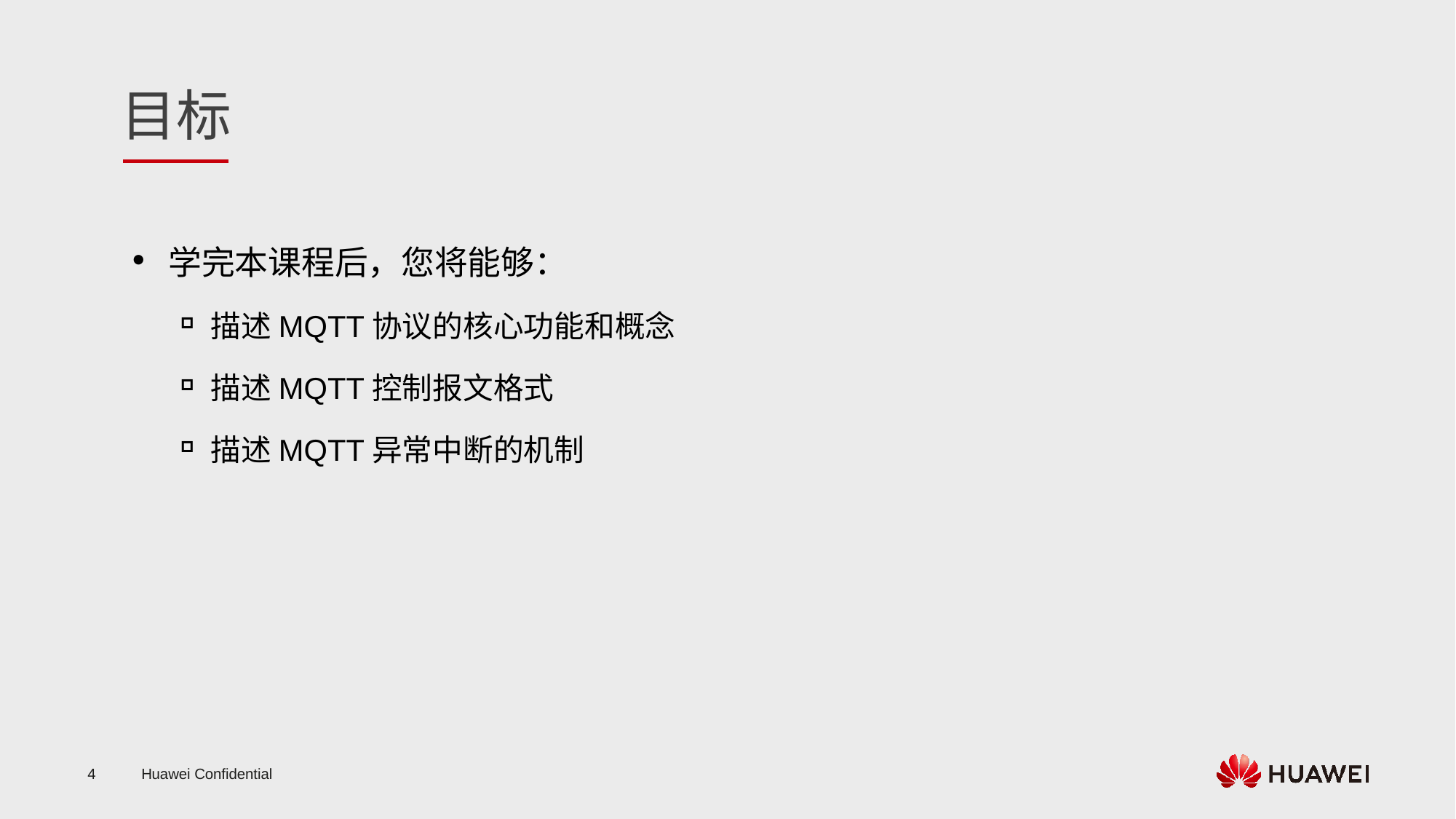

学完本课程后，您将能够：
描述MQTT协议的核心功能和概念
描述MQTT控制报文格式
描述MQTT异常中断的机制